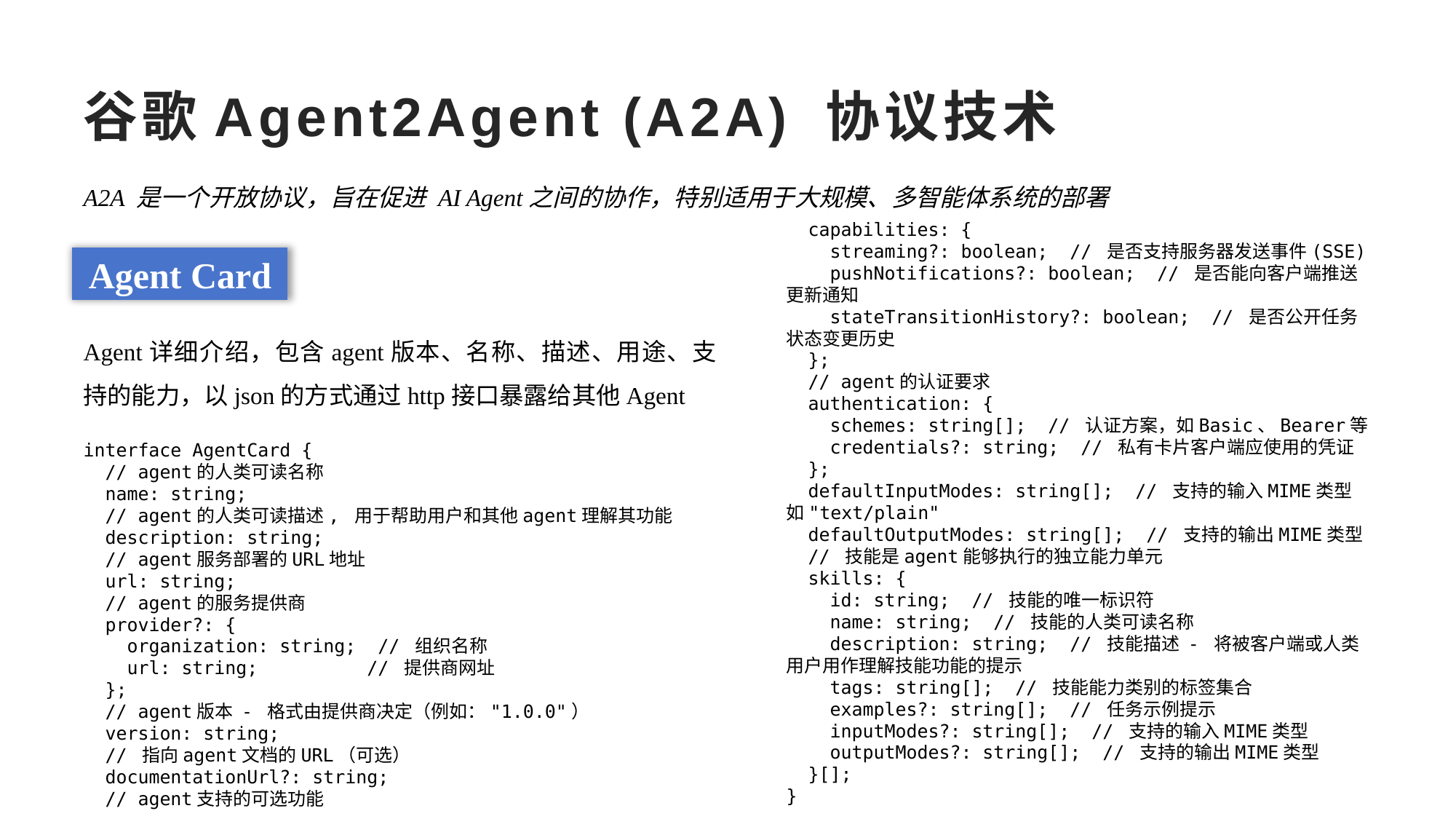

# 谷歌Agent2Agent (A2A) 协议技术
A2A 是一个开放协议，旨在促进 AI Agent之间的协作，特别适用于大规模、多智能体系统的部署
  capabilities: {
    streaming?: boolean;  // 是否支持服务器发送事件(SSE)
    pushNotifications?: boolean;  // 是否能向客户端推送更新通知
    stateTransitionHistory?: boolean;  // 是否公开任务状态变更历史
  };
  // agent的认证要求
  authentication: {
    schemes: string[];  // 认证方案，如Basic、Bearer等
    credentials?: string;  // 私有卡片客户端应使用的凭证
  };
  defaultInputModes: string[];  // 支持的输入MIME类型如"text/plain"
  defaultOutputModes: string[];  // 支持的输出MIME类型
  // 技能是agent能够执行的独立能力单元
  skills: {
    id: string;  // 技能的唯一标识符
    name: string;  // 技能的人类可读名称
    description: string;  // 技能描述 - 将被客户端或人类用户用作理解技能功能的提示
    tags: string[];  // 技能能力类别的标签集合
    examples?: string[];  // 任务示例提示
    inputModes?: string[];  // 支持的输入MIME类型
    outputModes?: string[];  // 支持的输出MIME类型
  }[];
}
Agent Card
Agent详细介绍，包含agent版本、名称、描述、用途、支持的能力，以json的方式通过http接口暴露给其他Agent
interface AgentCard {
  // agent的人类可读名称
  name: string;
  // agent的人类可读描述, 用于帮助用户和其他agent理解其功能
  description: string;
  // agent服务部署的URL地址
  url: string;
  // agent的服务提供商
  provider?: {
    organization: string;  // 组织名称
    url: string;          // 提供商网址
  };
  // agent版本 - 格式由提供商决定（例如："1.0.0"）
  version: string;
  // 指向agent文档的URL（可选）
  documentationUrl?: string;
  // agent支持的可选功能